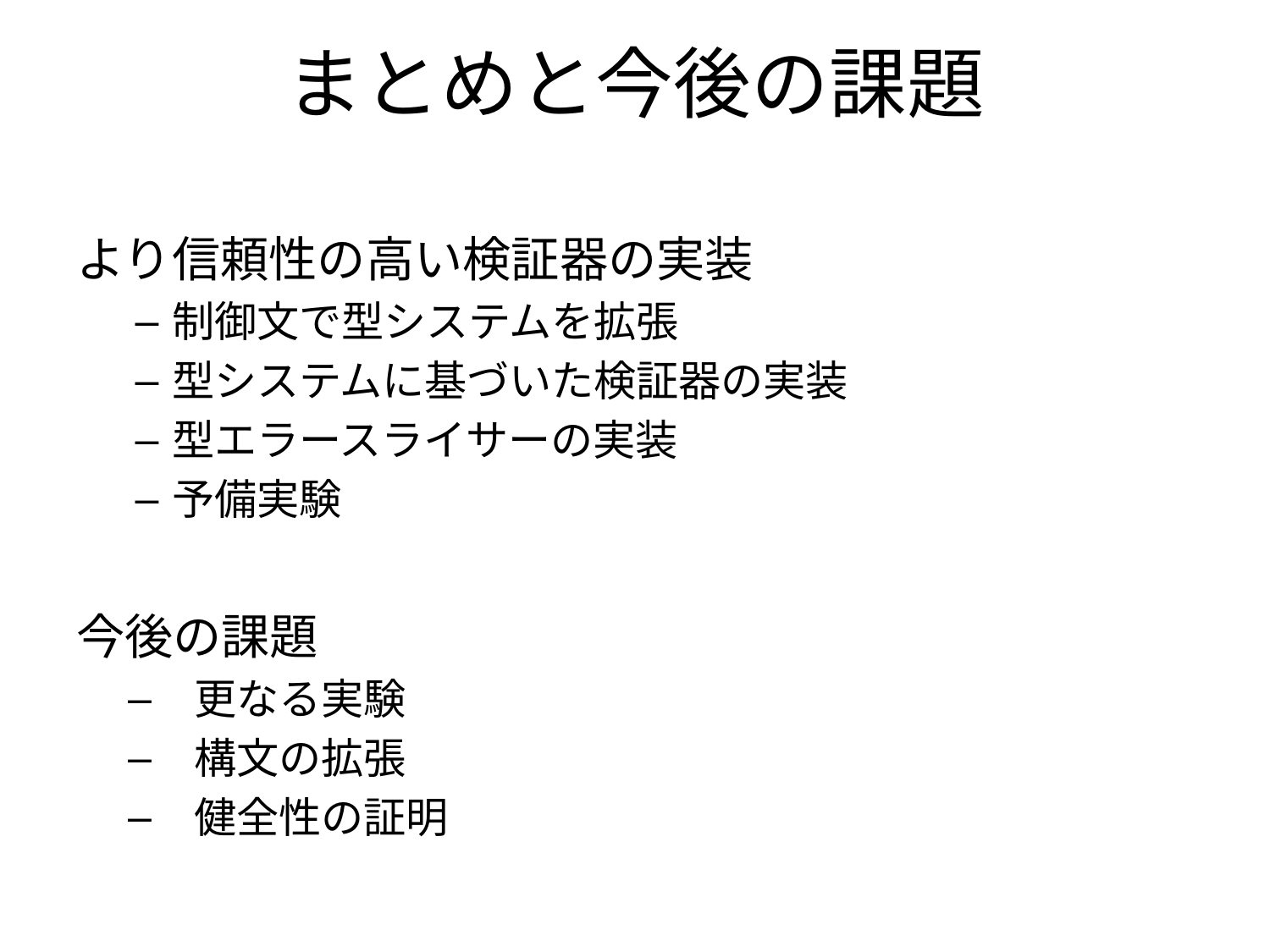

# まとめと今後の課題
より信頼性の高い検証器の実装
制御文で型システムを拡張
型システムに基づいた検証器の実装
型エラースライサーの実装
予備実験

今後の課題
更なる実験
構文の拡張
健全性の証明